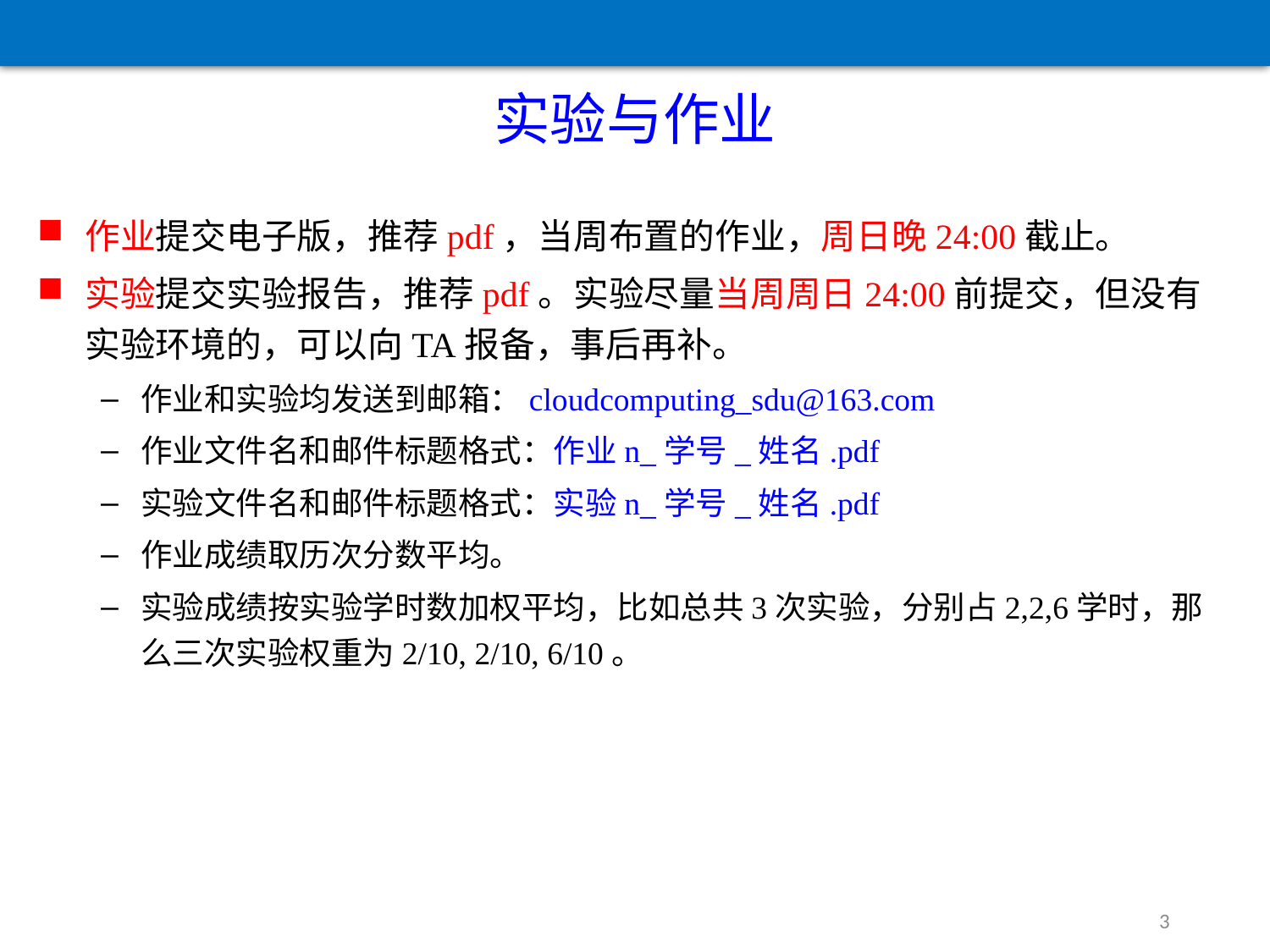

实验与作业
作业提交电子版，推荐pdf，当周布置的作业，周日晚24:00截止。
实验提交实验报告，推荐pdf。实验尽量当周周日24:00前提交，但没有实验环境的，可以向TA报备，事后再补。
作业和实验均发送到邮箱：cloudcomputing_sdu@163.com
作业文件名和邮件标题格式：作业n_学号_姓名.pdf
实验文件名和邮件标题格式：实验n_学号_姓名.pdf
作业成绩取历次分数平均。
实验成绩按实验学时数加权平均，比如总共3次实验，分别占2,2,6学时，那么三次实验权重为2/10, 2/10, 6/10。
3